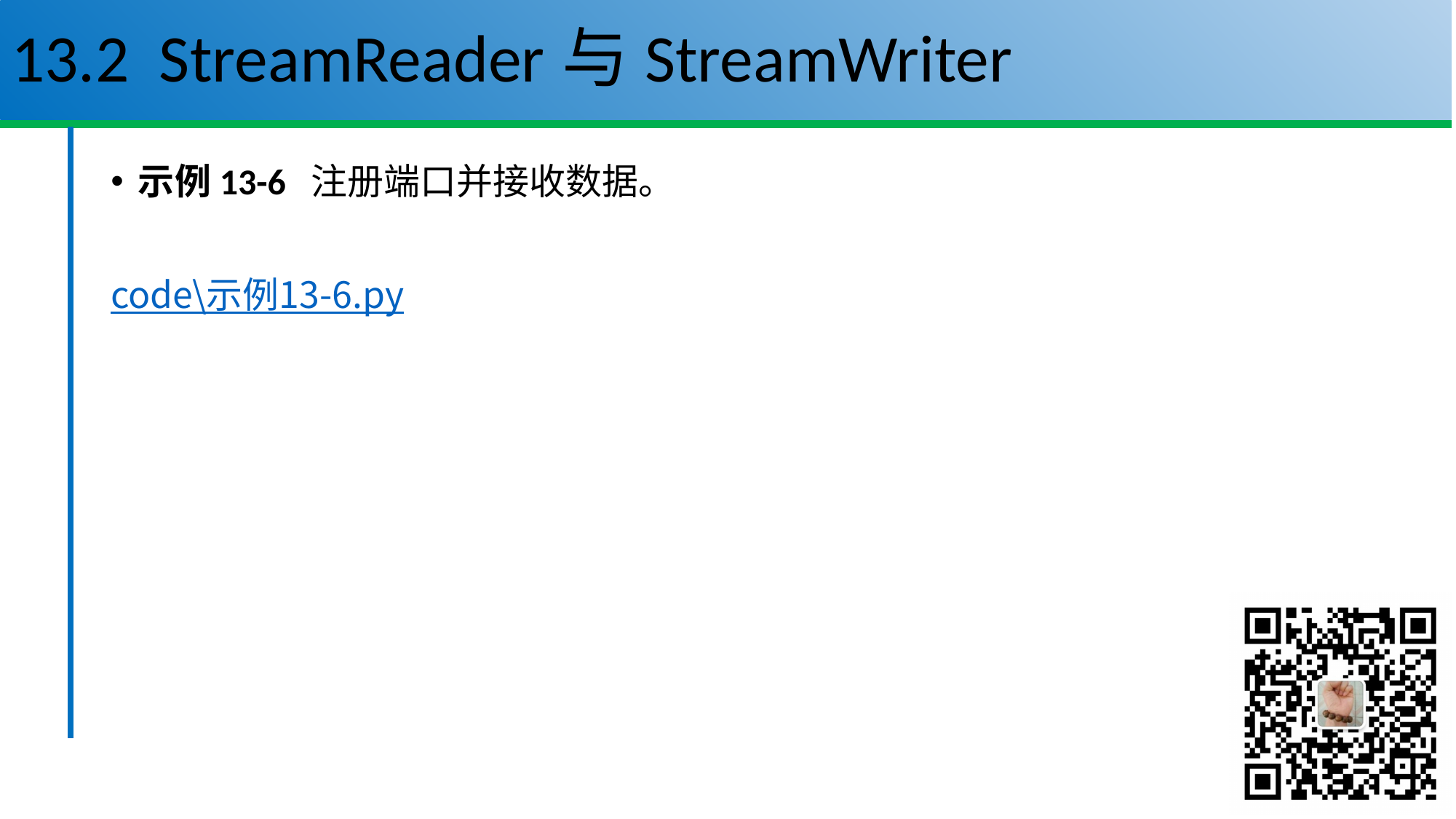

# 13.2  StreamReader与StreamWriter
示例13-6  注册端口并接收数据。

code\示例13-6.py
10